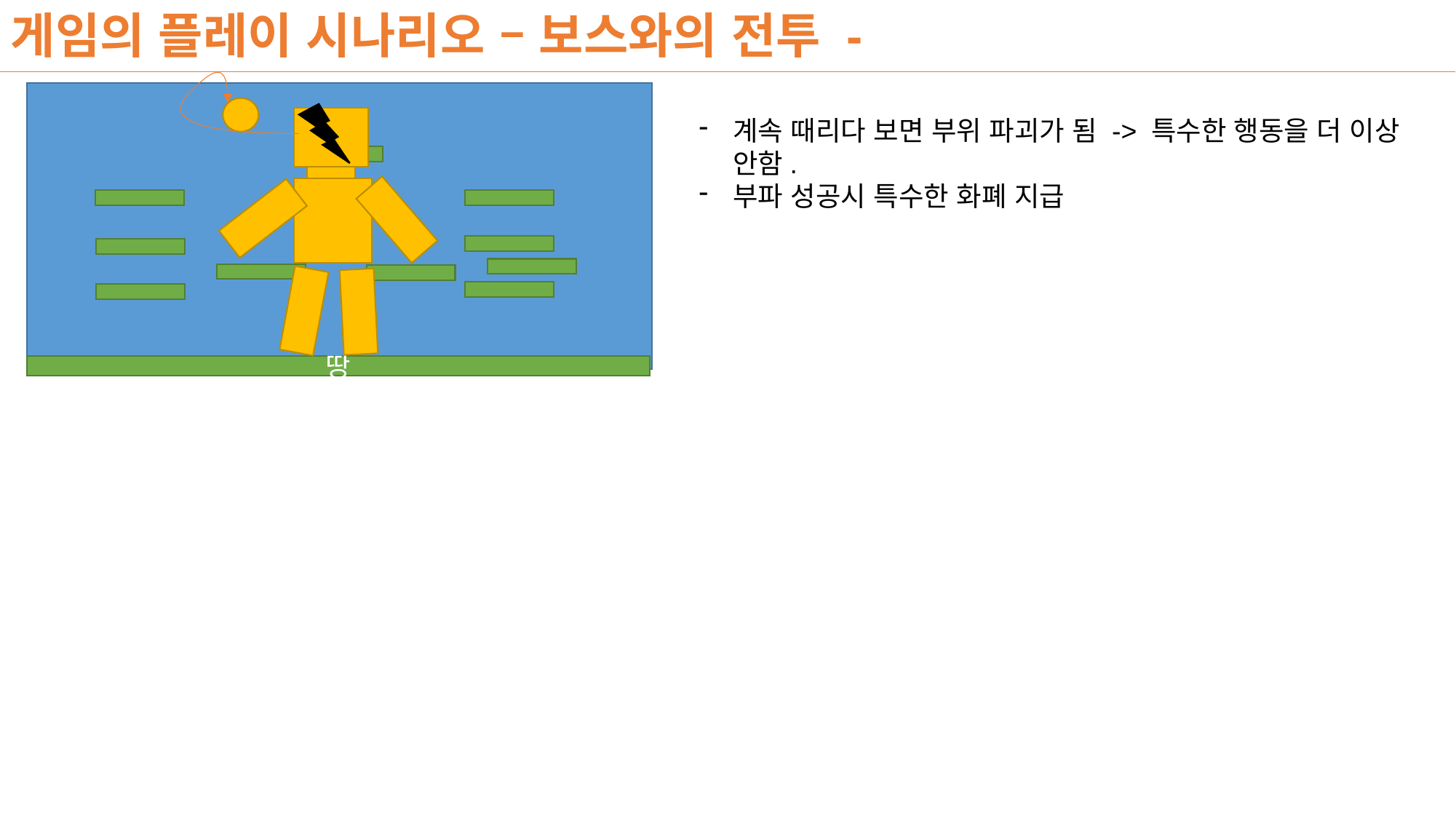

게임의 플레이 시나리오 – 보스와의 전투 -
배경

계속 때리다 보면 부위 파괴가 됨 -> 특수한 행동을 더 이상 안함.
부파 성공시 특수한 화폐 지급

땅